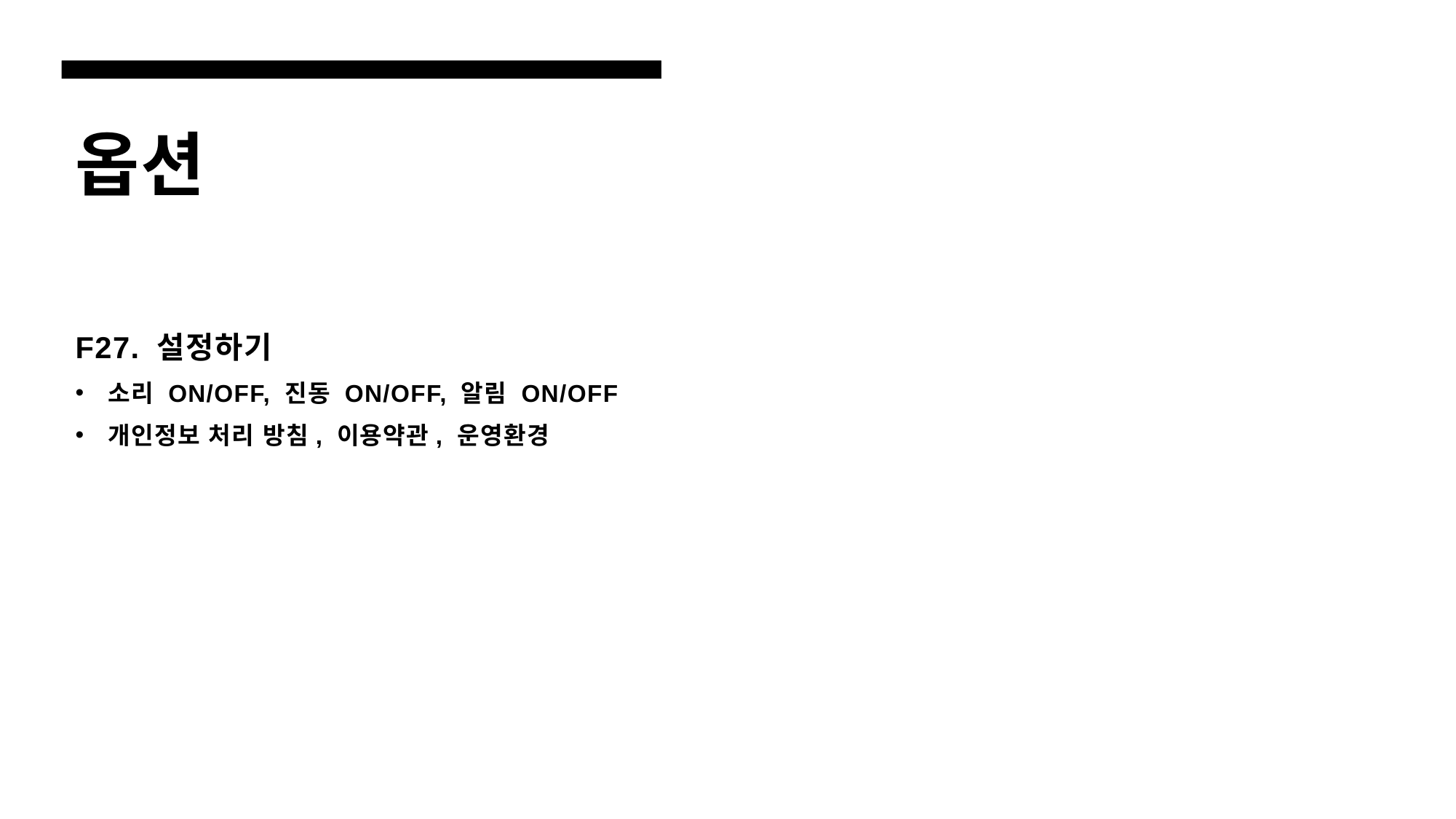

# 옵션
F27. 설정하기
소리 ON/OFF, 진동 ON/OFF, 알림 ON/OFF
개인정보 처리 방침, 이용약관, 운영환경